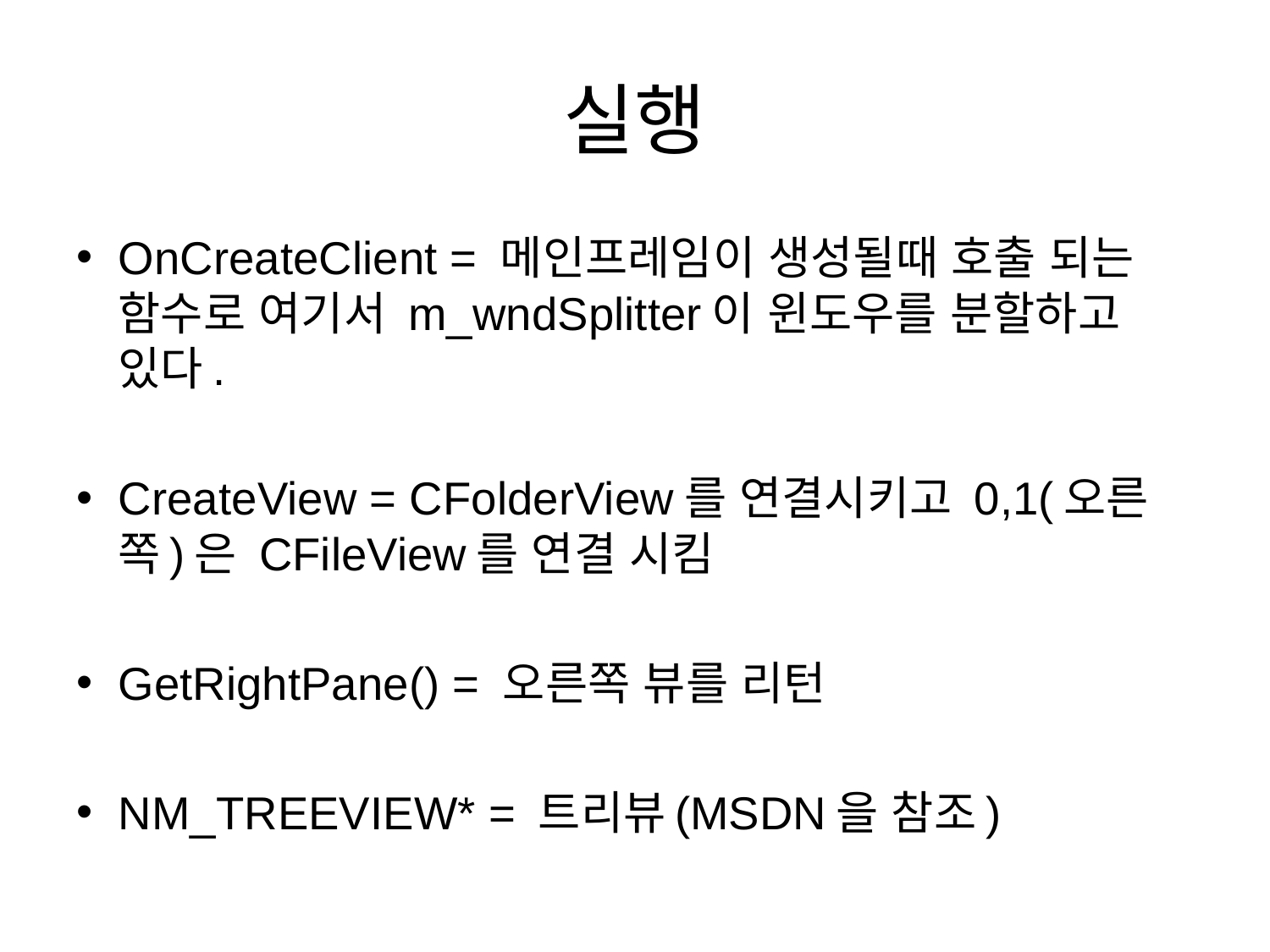

# 실행
OnCreateClient = 메인프레임이 생성될때 호출 되는 함수로 여기서 m_wndSplitter이 윈도우를 분할하고 있다.

CreateView = CFolderView를 연결시키고 0,1(오른쪽)은 CFileView를 연결 시킴

GetRightPane() = 오른쪽 뷰를 리턴

NM_TREEVIEW* = 트리뷰(MSDN을 참조)